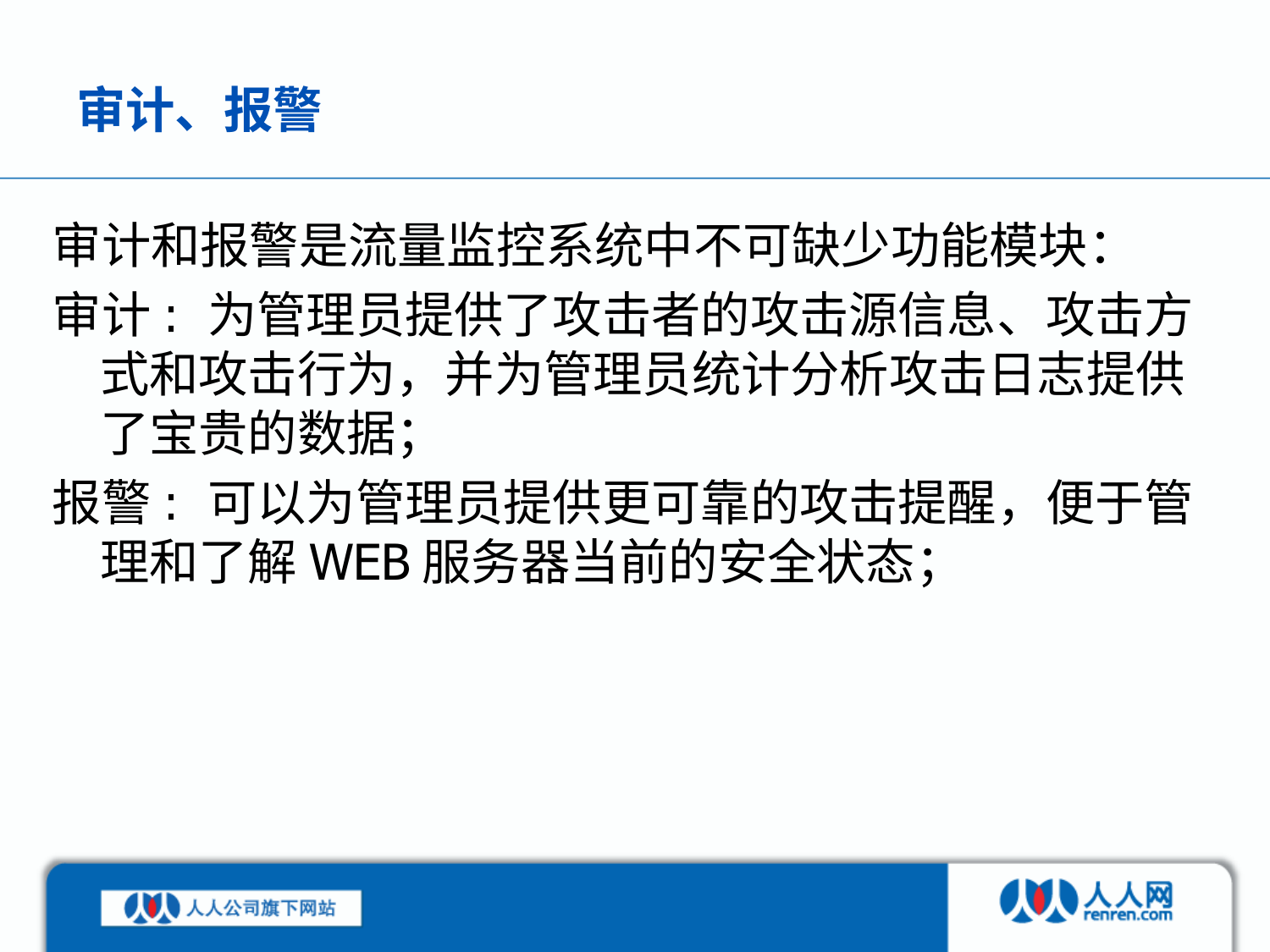

# 审计、报警
审计和报警是流量监控系统中不可缺少功能模块：
审计: 为管理员提供了攻击者的攻击源信息、攻击方式和攻击行为，并为管理员统计分析攻击日志提供了宝贵的数据；
报警: 可以为管理员提供更可靠的攻击提醒，便于管理和了解WEB服务器当前的安全状态；